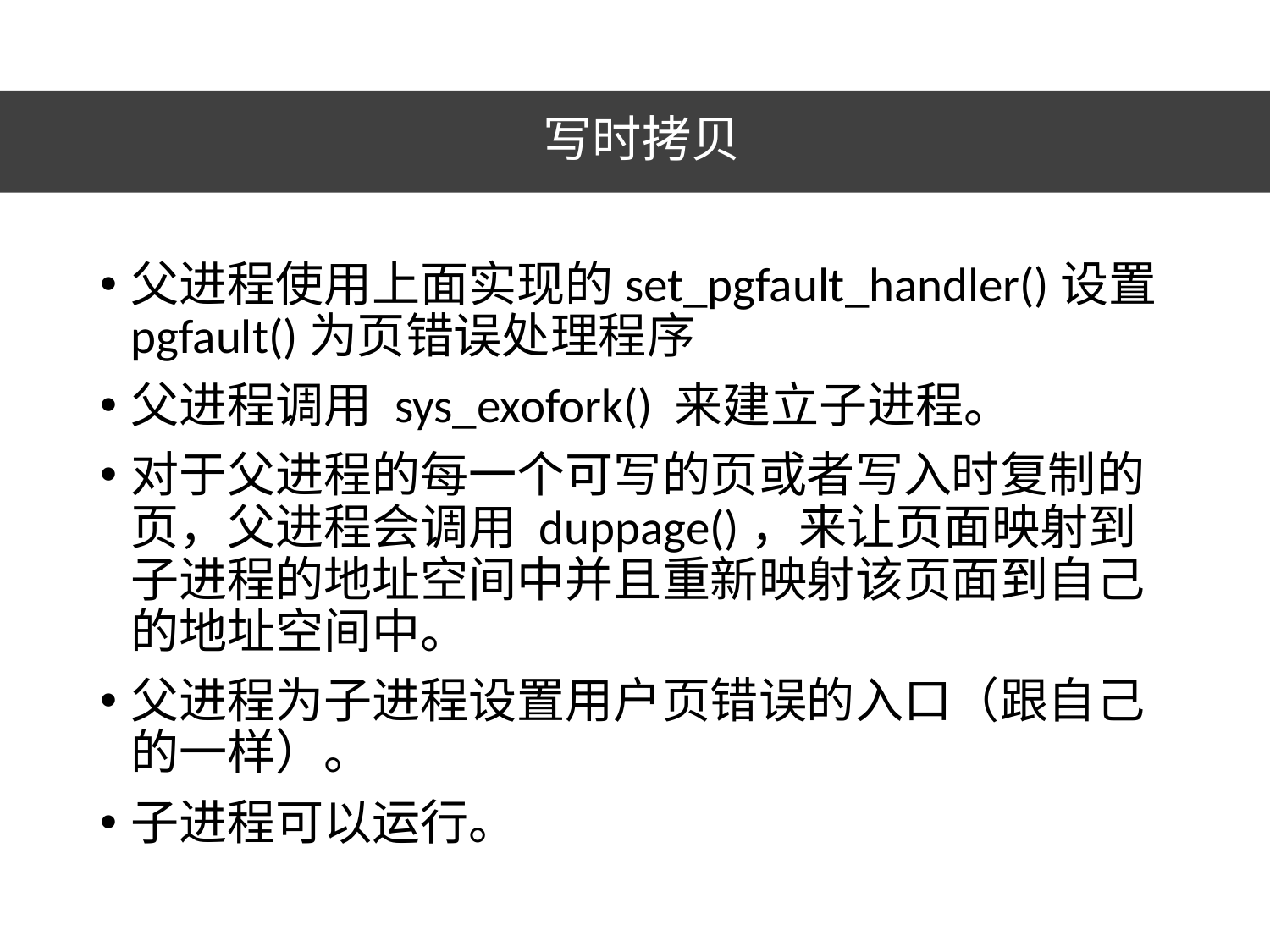

# 写时拷贝

父进程使用上面实现的set_pgfault_handler()设置pgfault()为页错误处理程序
父进程调用 sys_exofork() 来建立子进程。
对于父进程的每一个可写的页或者写入时复制的页，父进程会调用 duppage()，来让页面映射到子进程的地址空间中并且重新映射该页面到自己的地址空间中。
父进程为子进程设置用户页错误的入口（跟自己的一样）。
子进程可以运行。